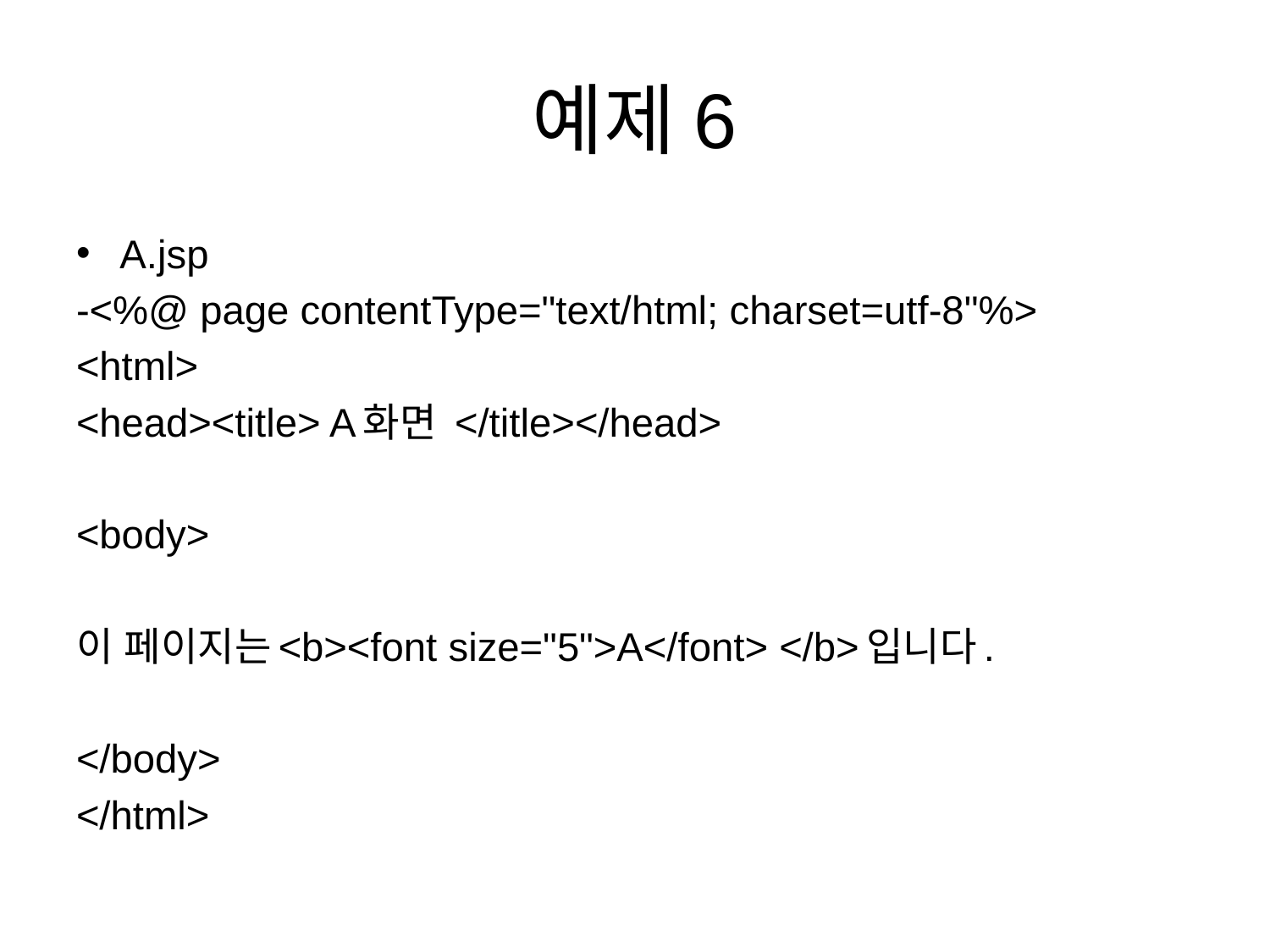

# 예제6
A.jsp
-<%@ page contentType="text/html; charset=utf-8"%>
<html>
<head><title> A화면 </title></head>

<body>

이 페이지는<b><font size="5">A</font> </b>입니다.

</body>
</html>